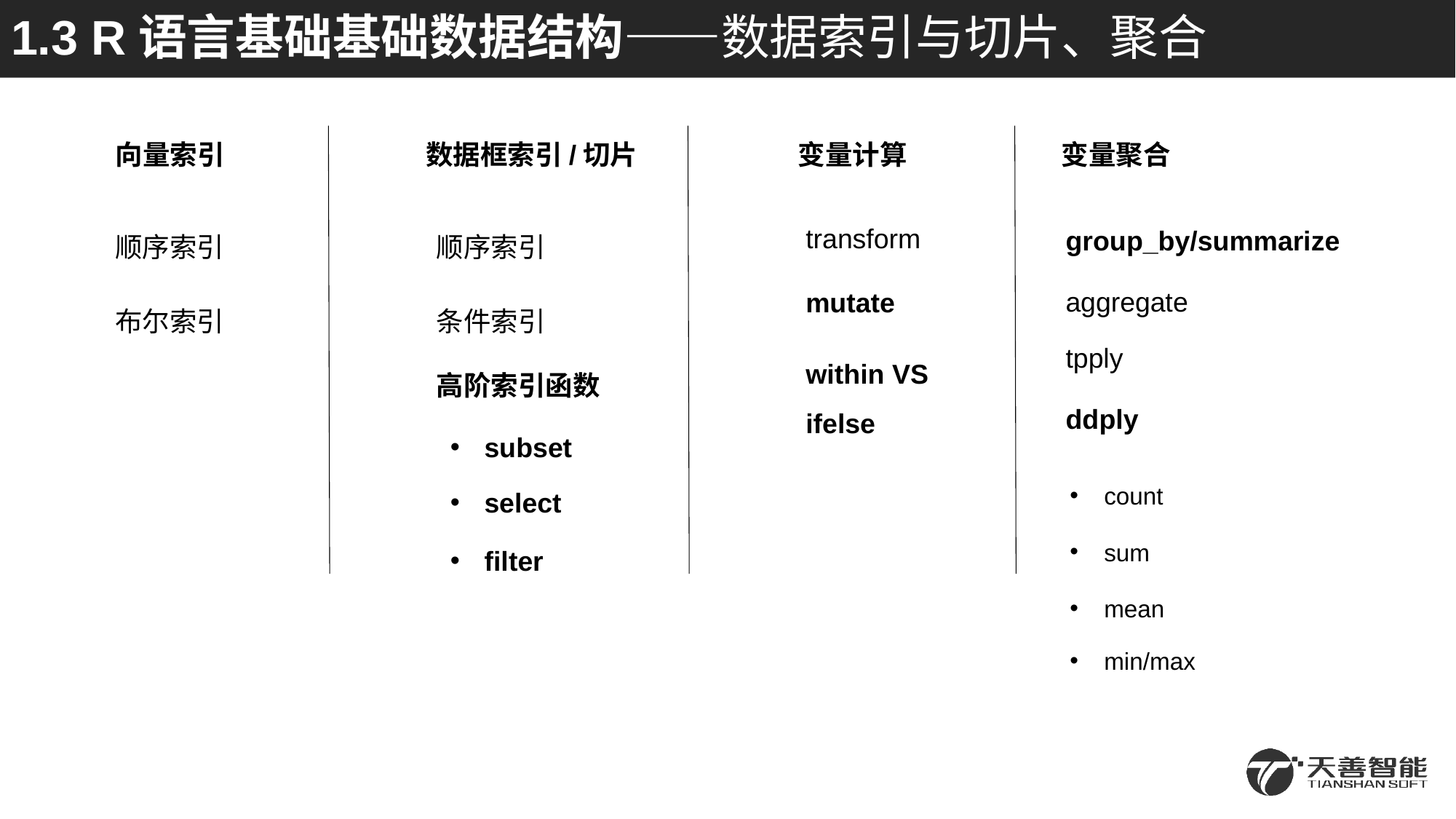

# 1.3 R语言基础基础数据结构——数据索引与切片、聚合
向量索引
数据框索引/切片
变量计算
变量聚合
transform
group_by/summarize
顺序索引
顺序索引
aggregate
mutate
布尔索引
条件索引
tpply
within VS ifelse
高阶索引函数
ddply
subset
count
select
sum
filter
mean
min/max